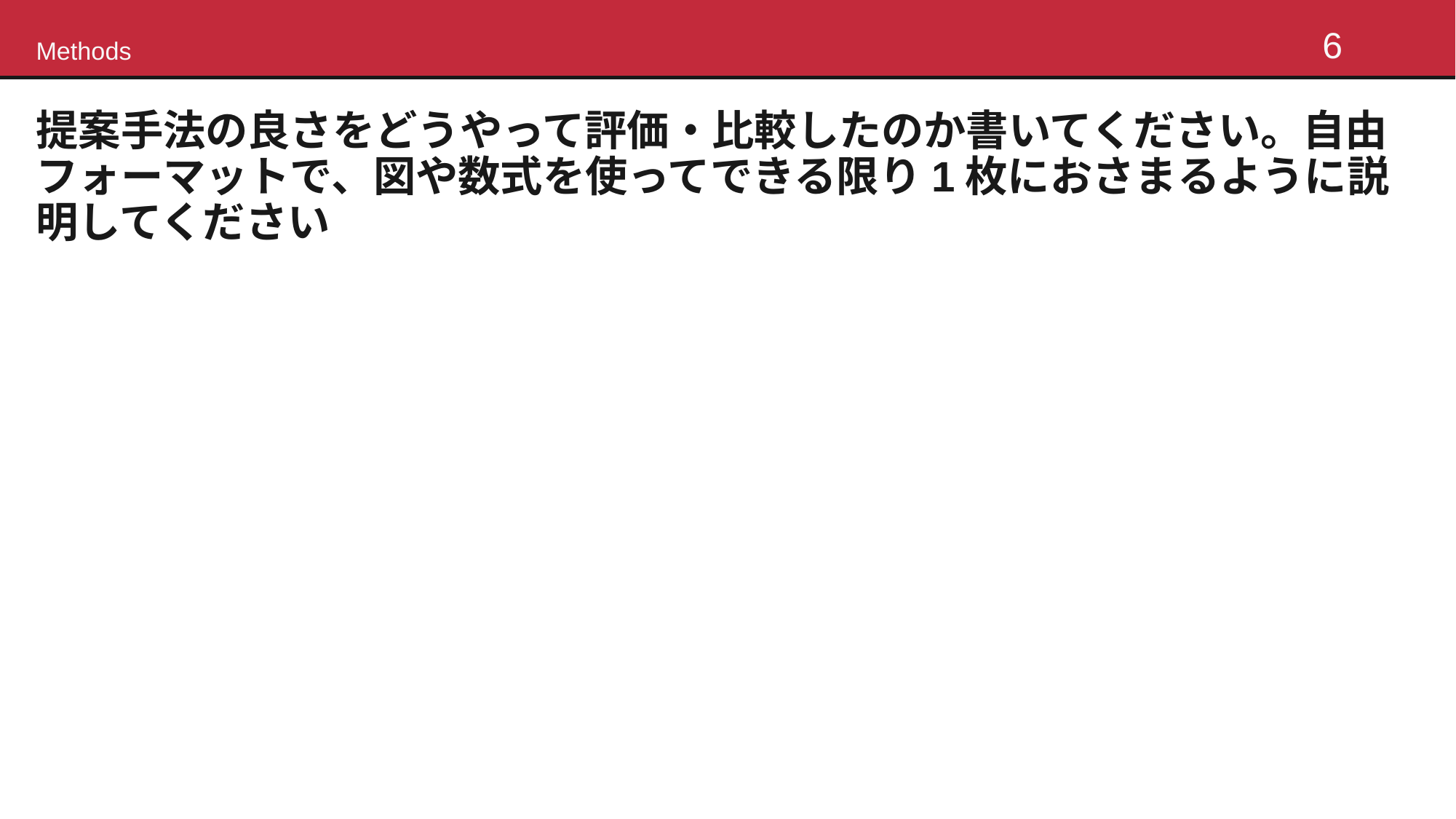

Methods
# 提案手法の良さをどうやって評価・比較したのか書いてください。自由フォーマットで、図や数式を使ってできる限り1枚におさまるように説明してください